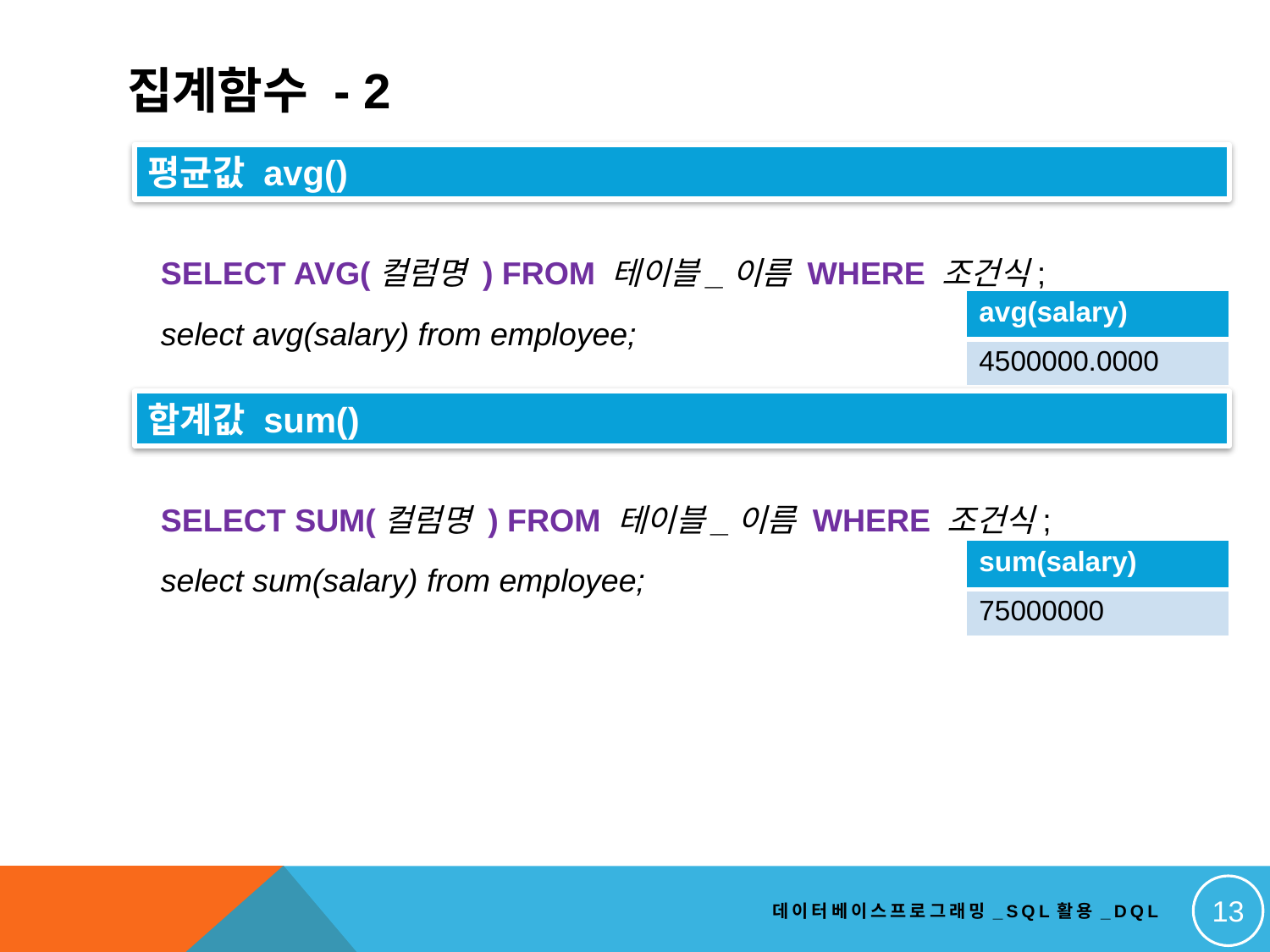

# 집계함수 - 2
평균값 avg()
SELECT AVG(컬럼명 ) FROM 테이블_이름 WHERE 조건식;
select avg(salary) from employee;
| avg(salary) |
| --- |
| 4500000.0000 |
합계값 sum()
SELECT SUM(컬럼명 ) FROM 테이블_이름 WHERE 조건식;
select sum(salary) from employee;
| sum(salary) |
| --- |
| 75000000 |
13
데이터베이스프로그래밍_SQL활용_DQL